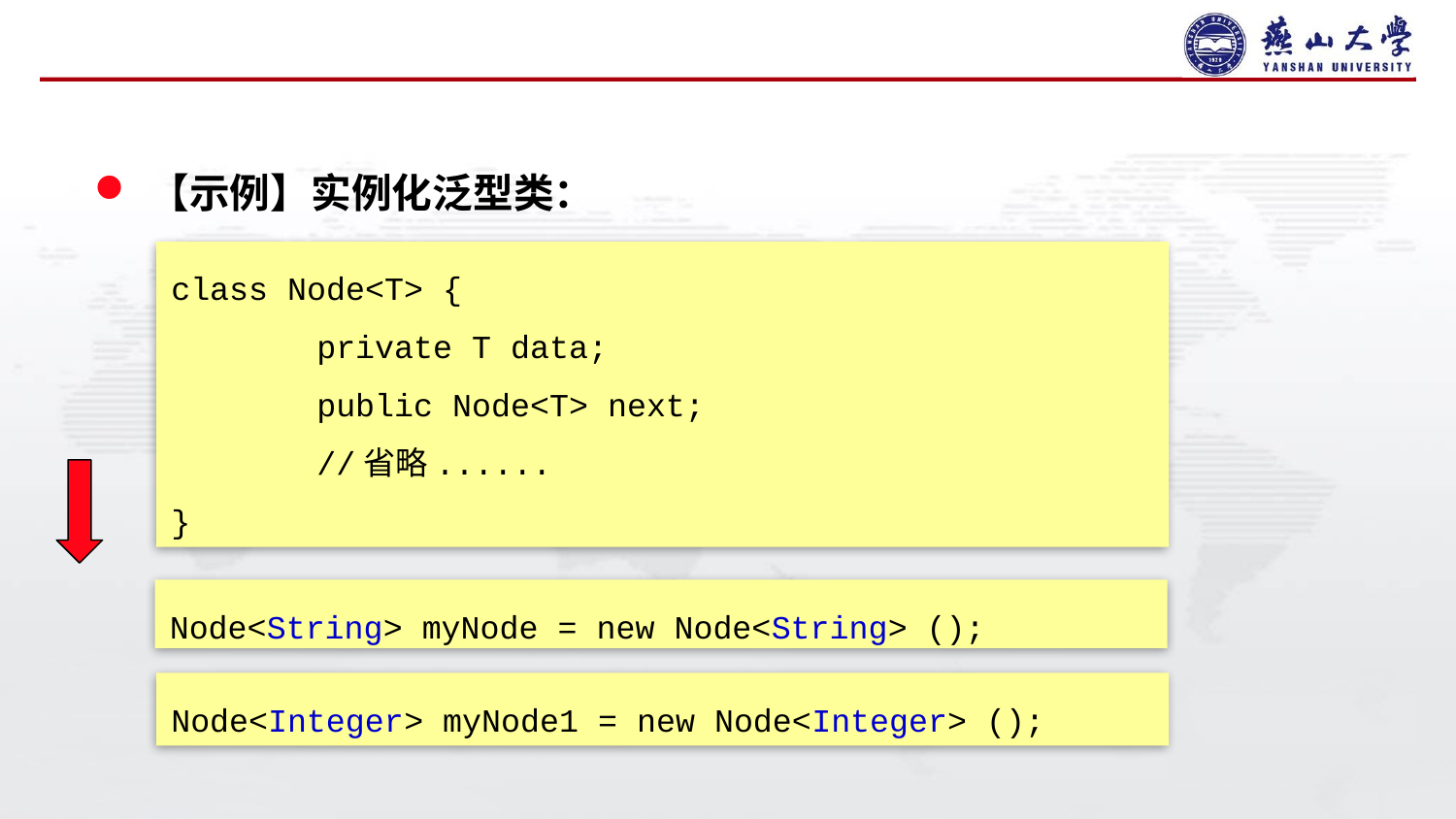

#
【示例】实例化泛型类：

class Node<T> {
	private T data;
	public Node<T> next;
	//省略......
}

Node<String> myNode = new Node<String> ();
Node<Integer> myNode1 = new Node<Integer> ();